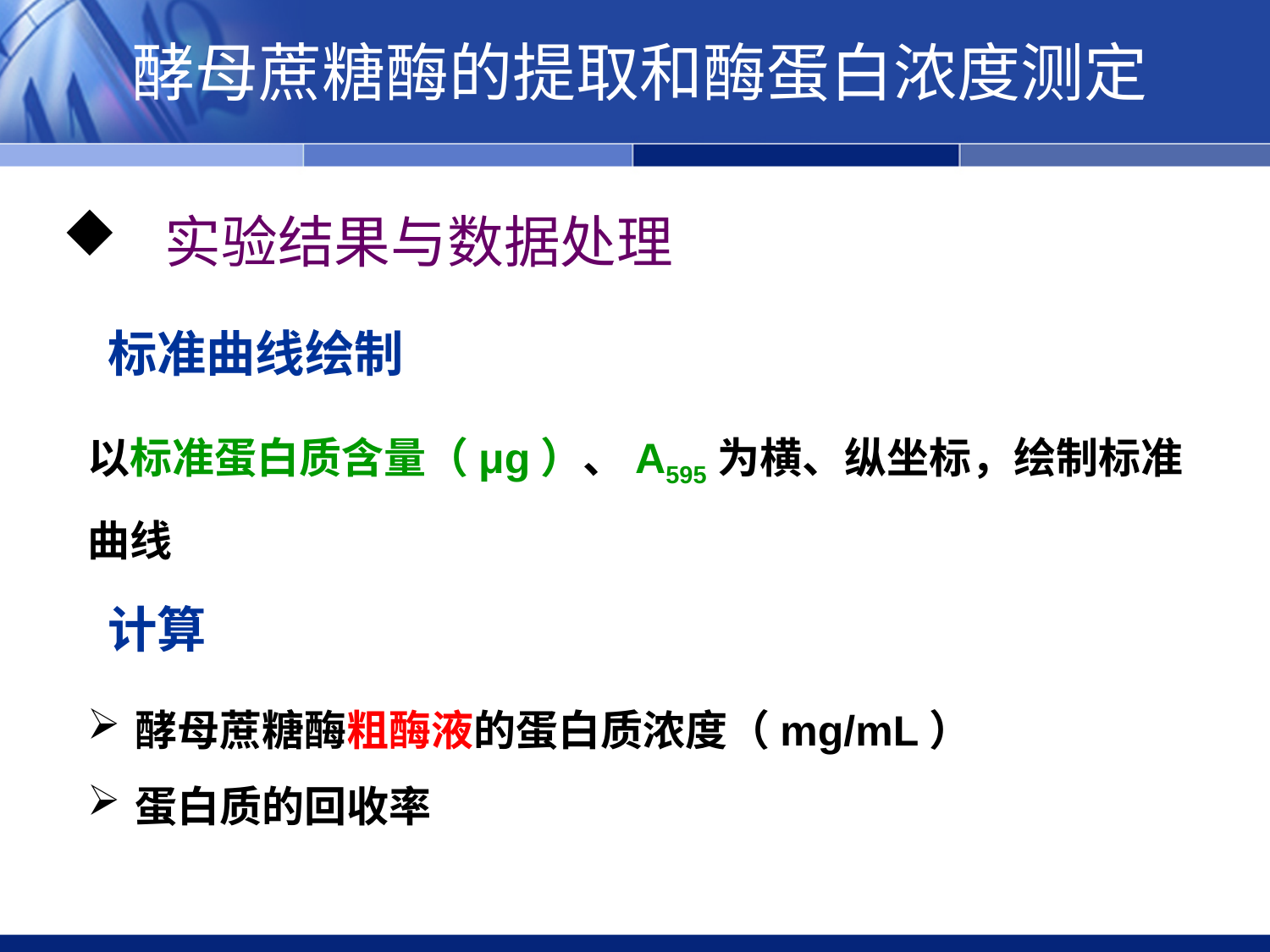

酵母蔗糖酶的提取和酶蛋白浓度测定
  实验结果与数据处理
标准曲线绘制
以标准蛋白质含量（μg）、A595为横、纵坐标，绘制标准曲线
计算
酵母蔗糖酶粗酶液的蛋白质浓度（mg/mL）
蛋白质的回收率